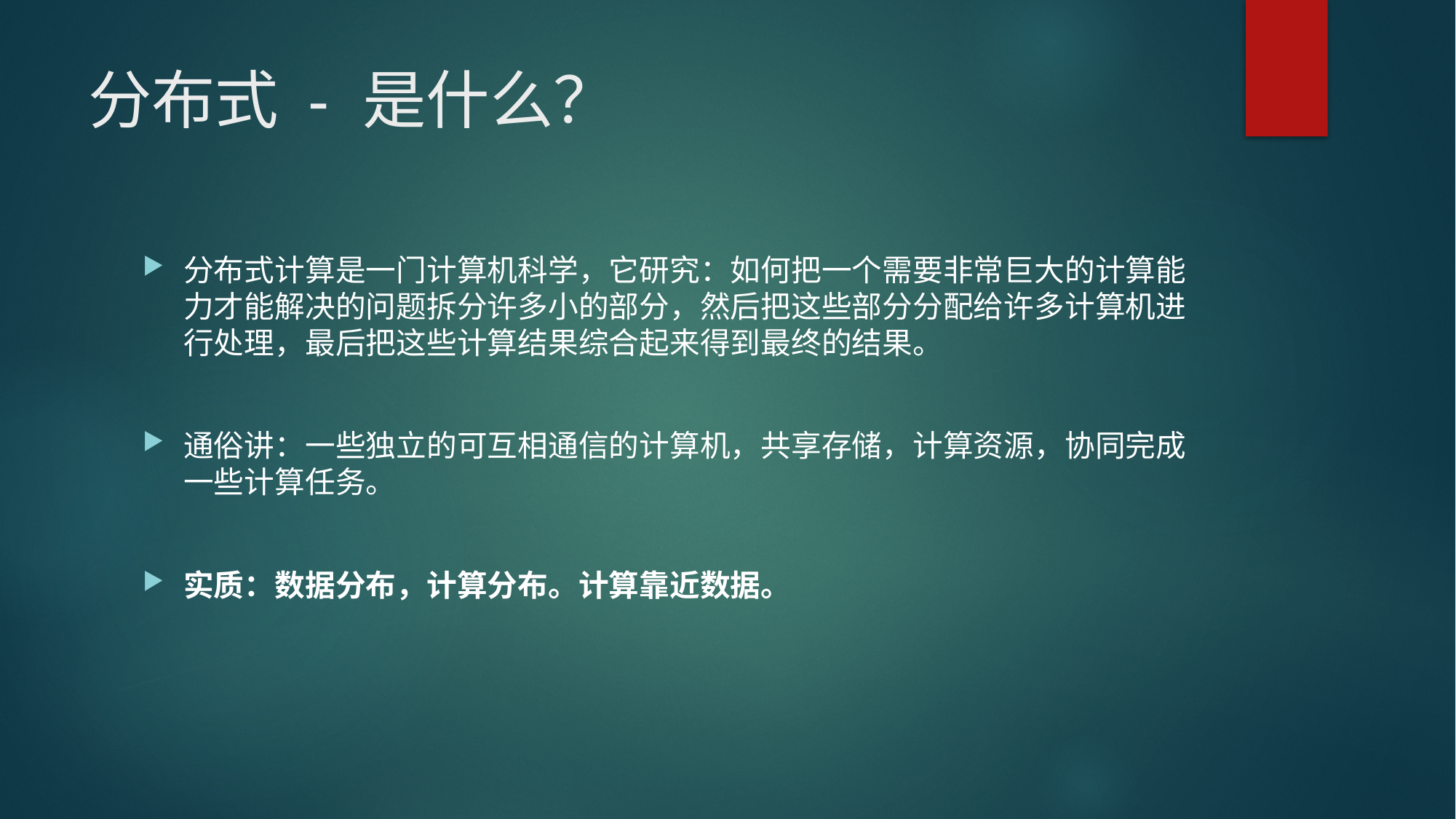

# 分布式 - 是什么？
分布式计算是一门计算机科学，它研究：如何把一个需要非常巨大的计算能力才能解决的问题拆分许多小的部分，然后把这些部分分配给许多计算机进行处理，最后把这些计算结果综合起来得到最终的结果。

通俗讲：一些独立的可互相通信的计算机，共享存储，计算资源，协同完成一些计算任务。

实质：数据分布，计算分布。计算靠近数据。